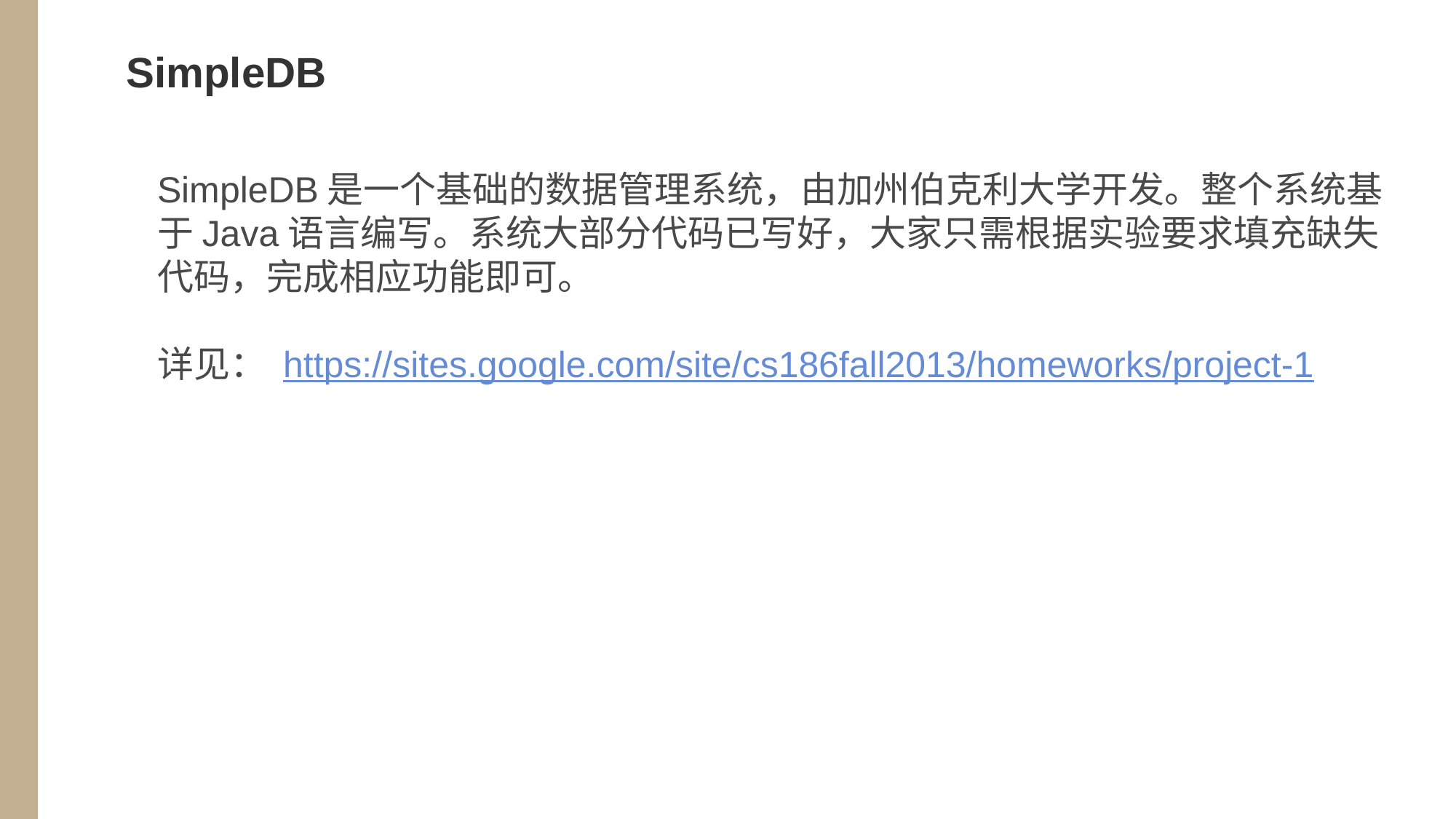

SimpleDB
SimpleDB是一个基础的数据管理系统，由加州伯克利大学开发。整个系统基于Java语言编写。系统大部分代码已写好，大家只需根据实验要求填充缺失代码，完成相应功能即可。

详见： https://sites.google.com/site/cs186fall2013/homeworks/project-1